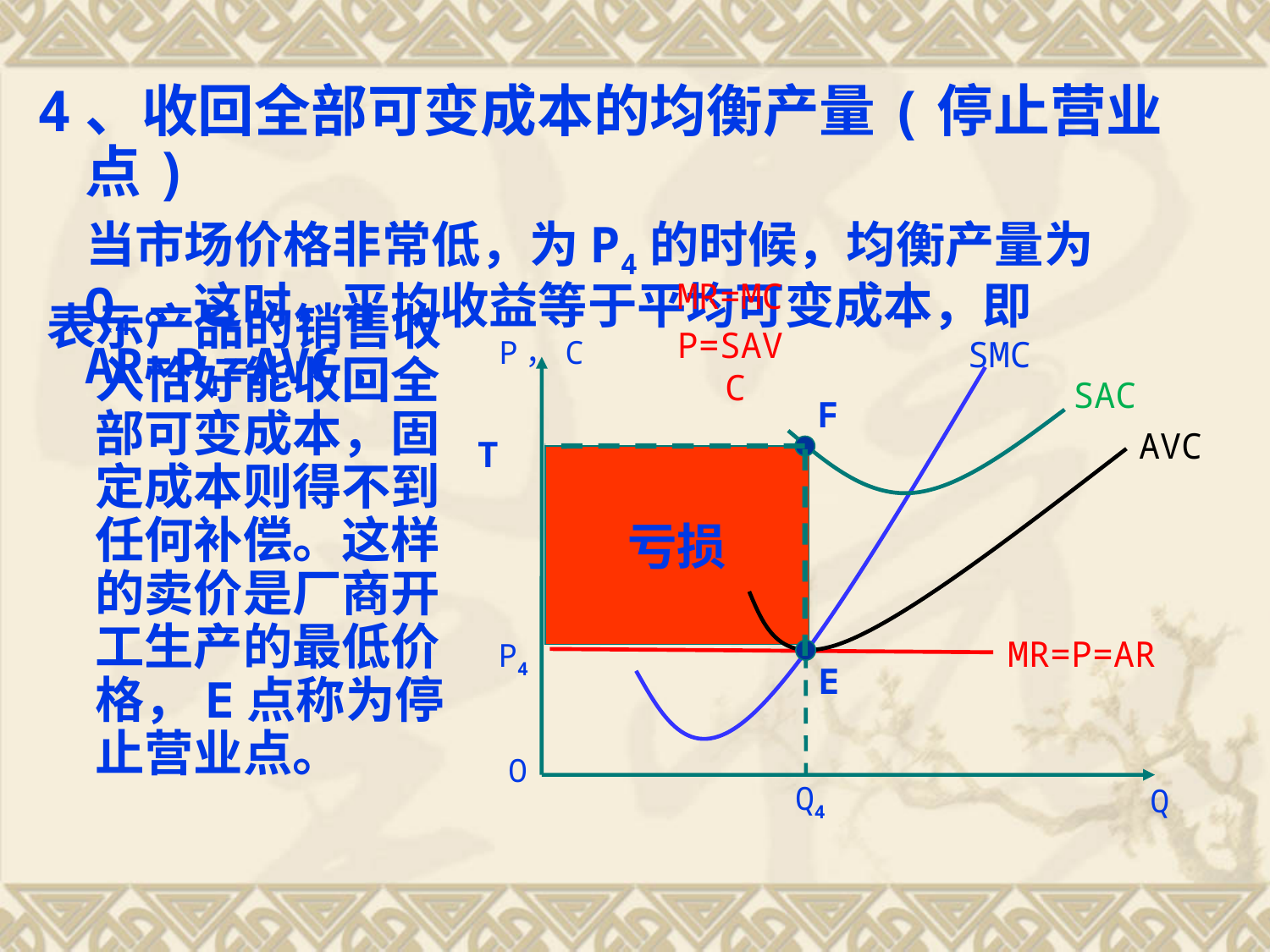

4、收回全部可变成本的均衡产量(停止营业点)
    当市场价格非常低，为P4的时候，均衡产量为Q4。这时，平均收益等于平均可变成本，即AR=P4=AVC，
MR=MC
P=SAVC
表示产品的销售收入恰好能收回全部可变成本，固定成本则得不到任何补偿。这样的卖价是厂商开工生产的最低价格，E点称为停止营业点。
P，C
SMC

SAC
F

AVC
T

亏损

MR=P=AR
P4

E
O

Q4
Q